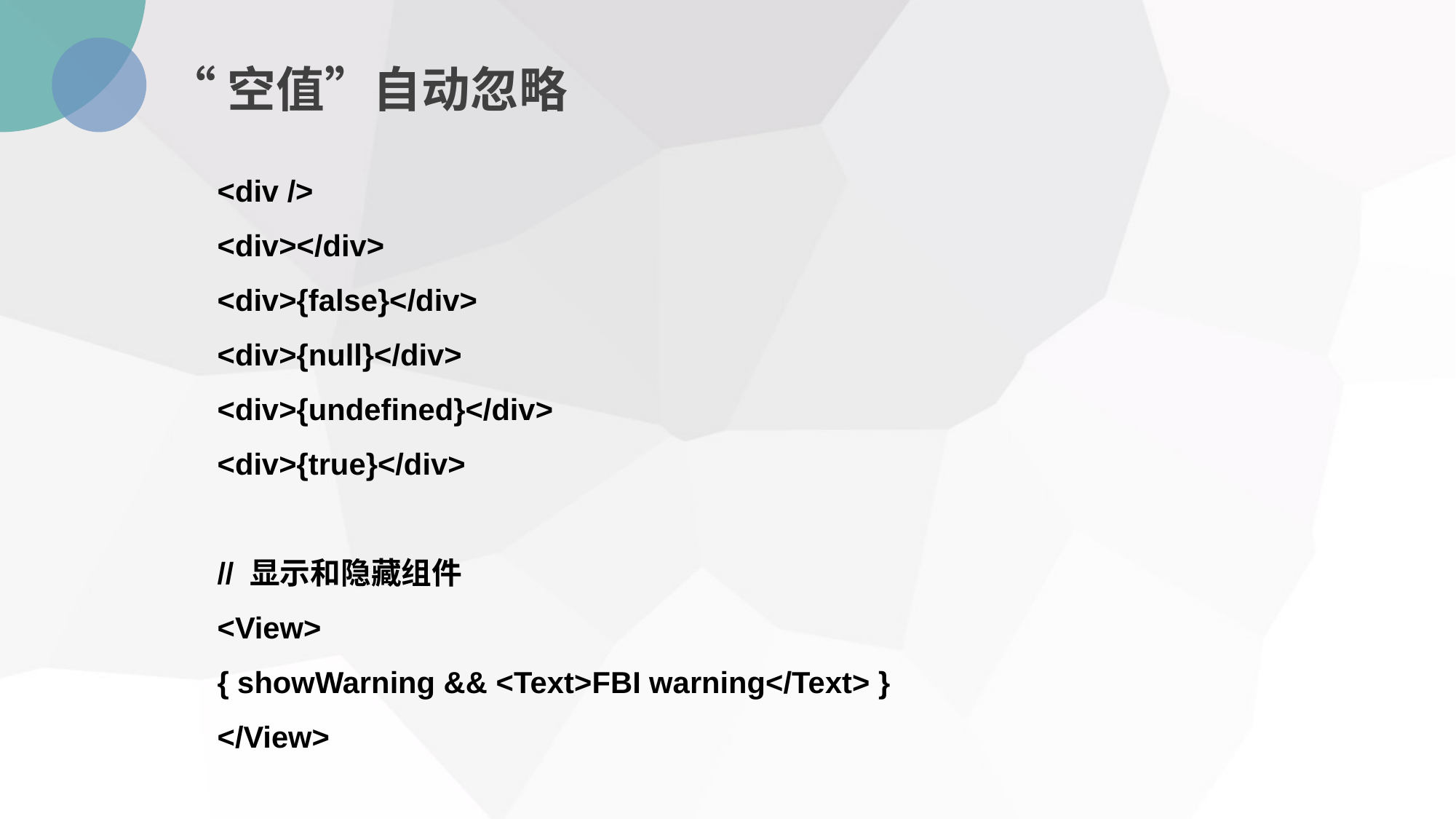

“空值”自动忽略
<div />
<div></div>
<div>{false}</div>
<div>{null}</div>
<div>{undefined}</div>
<div>{true}</div>

// 显示和隐藏组件
<View>
{ showWarning && <Text>FBI warning</Text> }
</View>